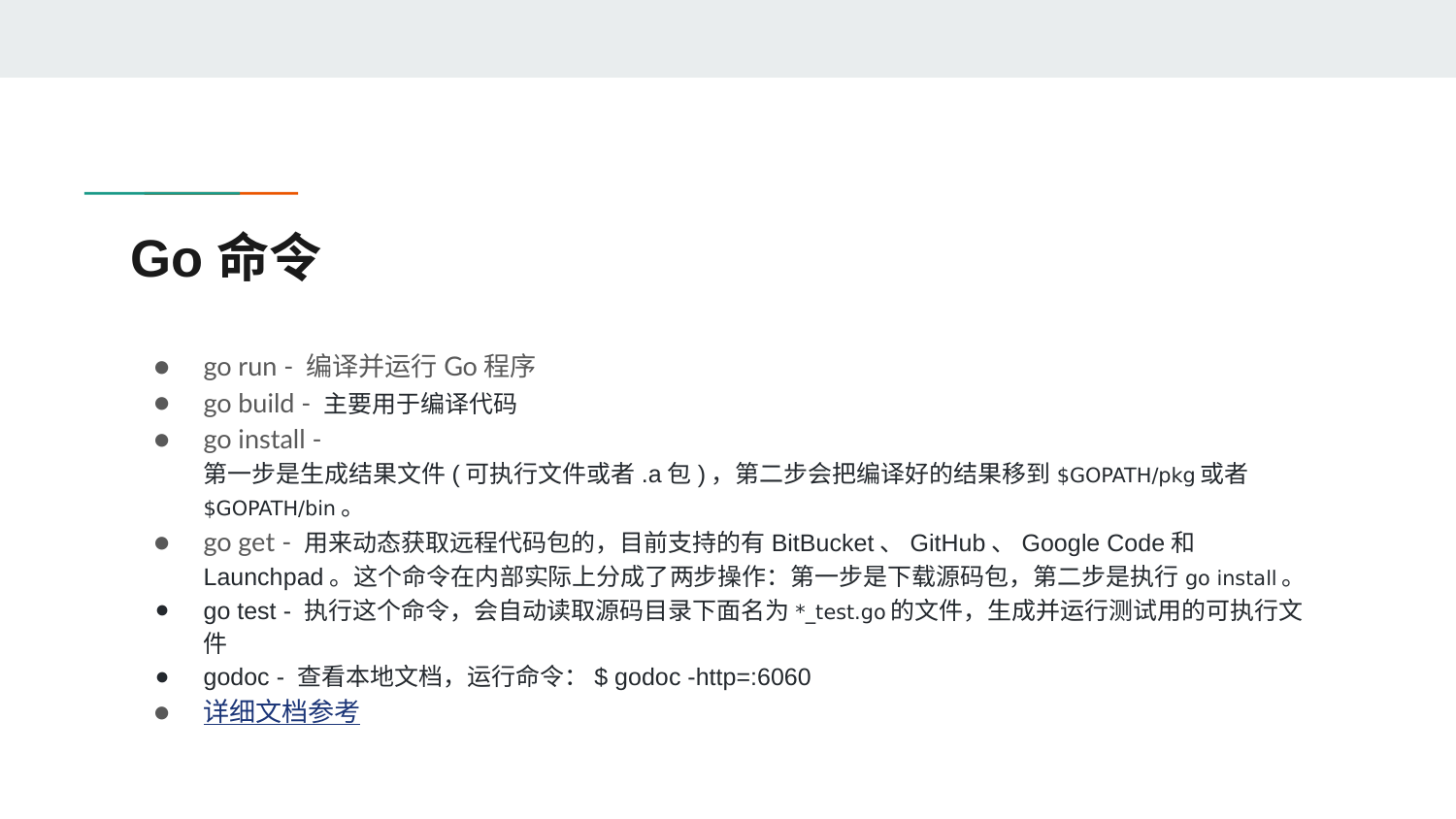

# Go命令
go run - 编译并运行Go程序
go build - 主要用于编译代码
go install - 第一步是生成结果文件(可执行文件或者.a包)，第二步会把编译好的结果移到$GOPATH/pkg或者$GOPATH/bin。
go get - 用来动态获取远程代码包的，目前支持的有BitBucket、GitHub、Google Code和Launchpad。这个命令在内部实际上分成了两步操作：第一步是下载源码包，第二步是执行go install。
go test - 执行这个命令，会自动读取源码目录下面名为*_test.go的文件，生成并运行测试用的可执行文件
godoc - 查看本地文档，运行命令：$ godoc -http=:6060
详细文档参考